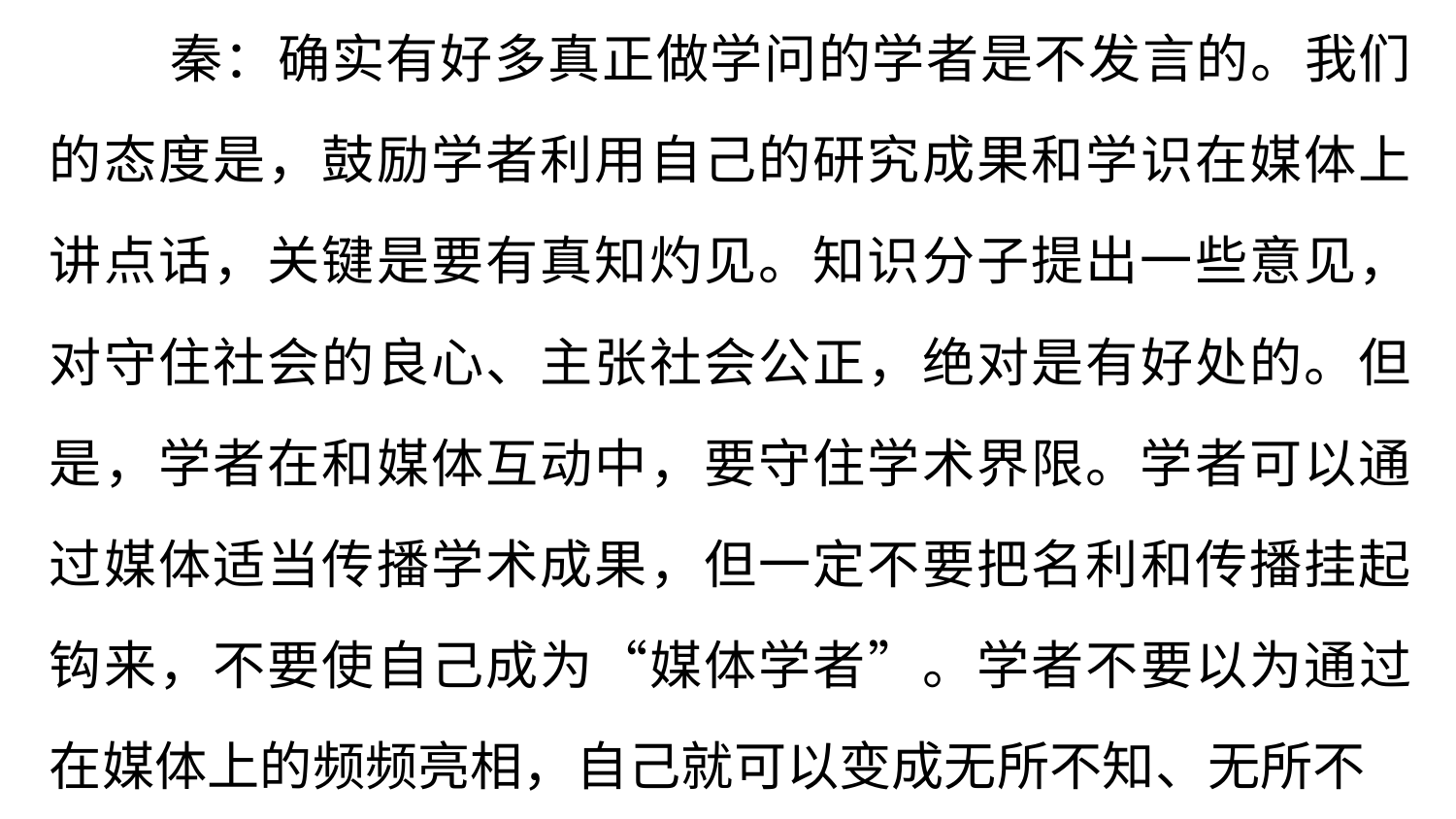

秦：确实有好多真正做学问的学者是不发言的。我们的态度是，鼓励学者利用自己的研究成果和学识在媒体上讲点话，关键是要有真知灼见。知识分子提出一些意见，对守住社会的良心、主张社会公正，绝对是有好处的。但是，学者在和媒体互动中，要守住学术界限。学者可以通过媒体适当传播学术成果，但一定不要把名利和传播挂起钩来，不要使自己成为“媒体学者”。学者不要以为通过在媒体上的频频亮相，自己就可以变成无所不知、无所不